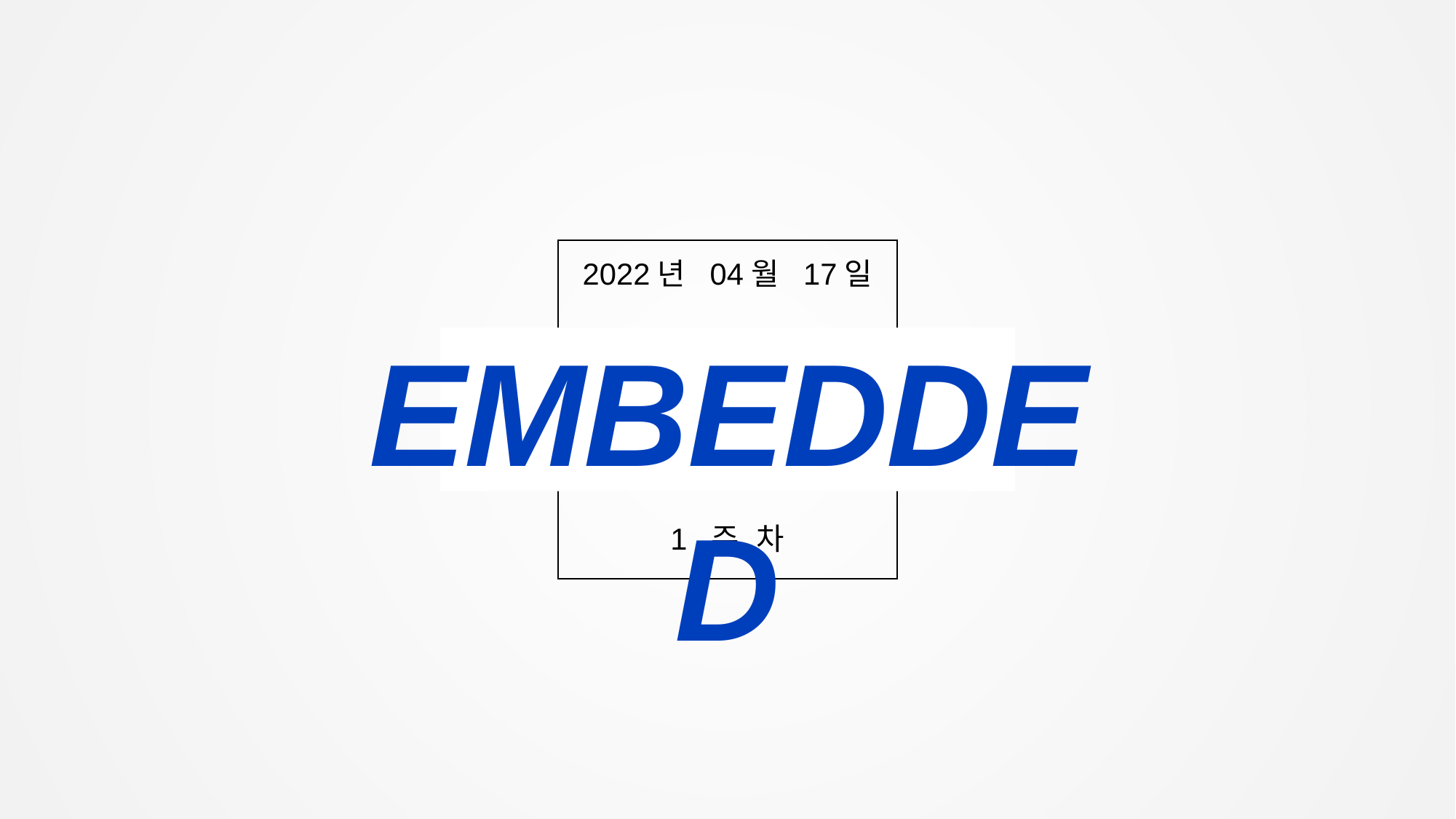

2022년  04월  17일
EMBEDDED

1  주  차